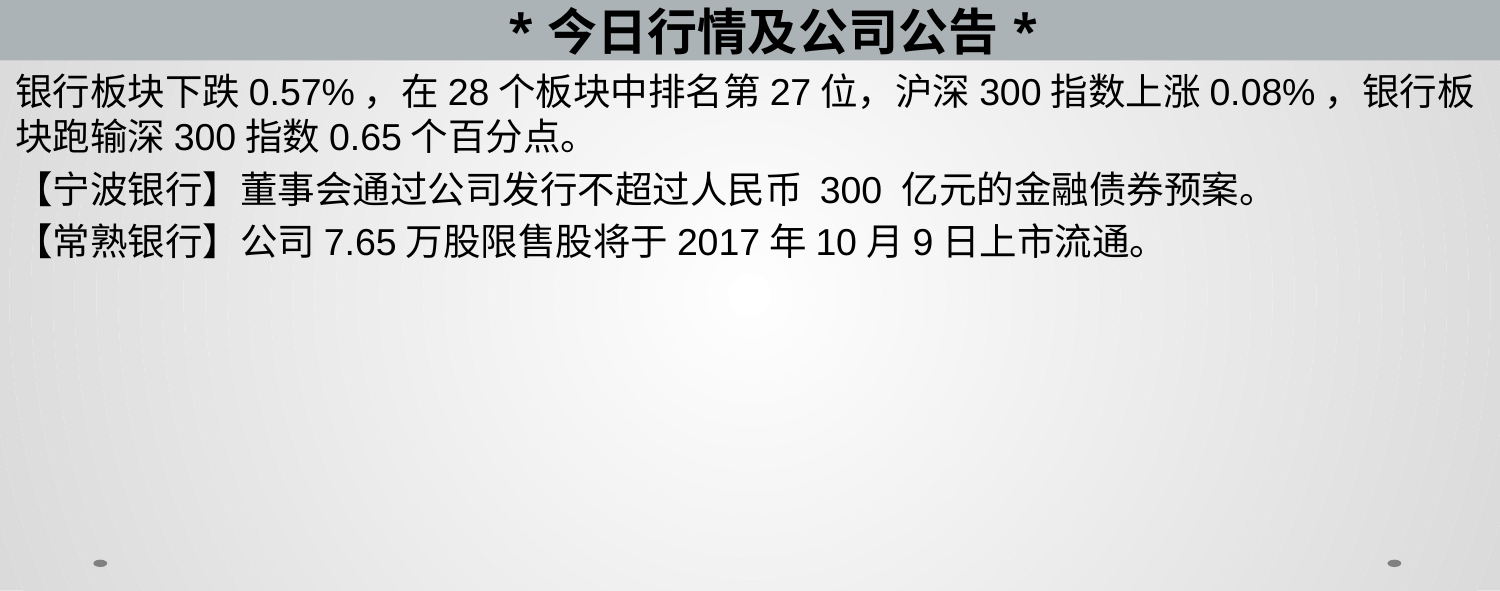

*今日行情及公司公告*
银行板块下跌0.57%，在28个板块中排名第27位，沪深300指数上涨0.08%，银行板块跑输深300指数0.65个百分点。
【宁波银行】董事会通过公司发行不超过人民币 300 亿元的金融债券预案。
【常熟银行】公司7.65万股限售股将于2017年10月9日上市流通。